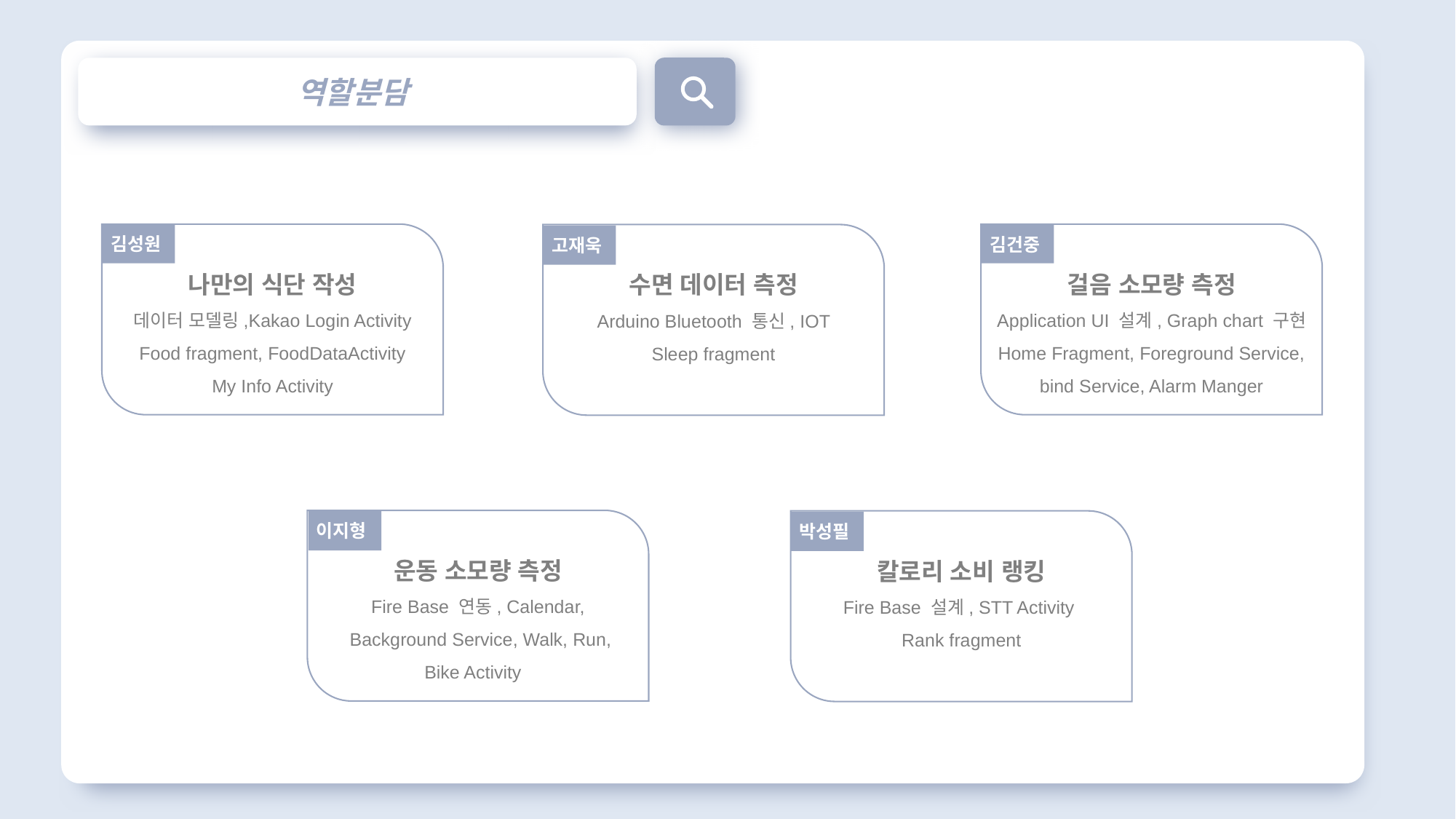

역할분담

김건중
걸음 소모량 측정
Application UI 설계, Graph chart 구현
Home Fragment, Foreground Service, bind Service, Alarm Manger

김성원
나만의 식단 작성
데이터 모델링,Kakao Login Activity
Food fragment, FoodDataActivity
My Info Activity

고재욱
수면 데이터 측정
Arduino Bluetooth 통신, IOT
Sleep fragment

이지형
운동 소모량 측정
Fire Base 연동, Calendar,
 Background Service, Walk, Run,
 Bike Activity

박성필
칼로리 소비 랭킹
Fire Base 설계, STT Activity
Rank fragment